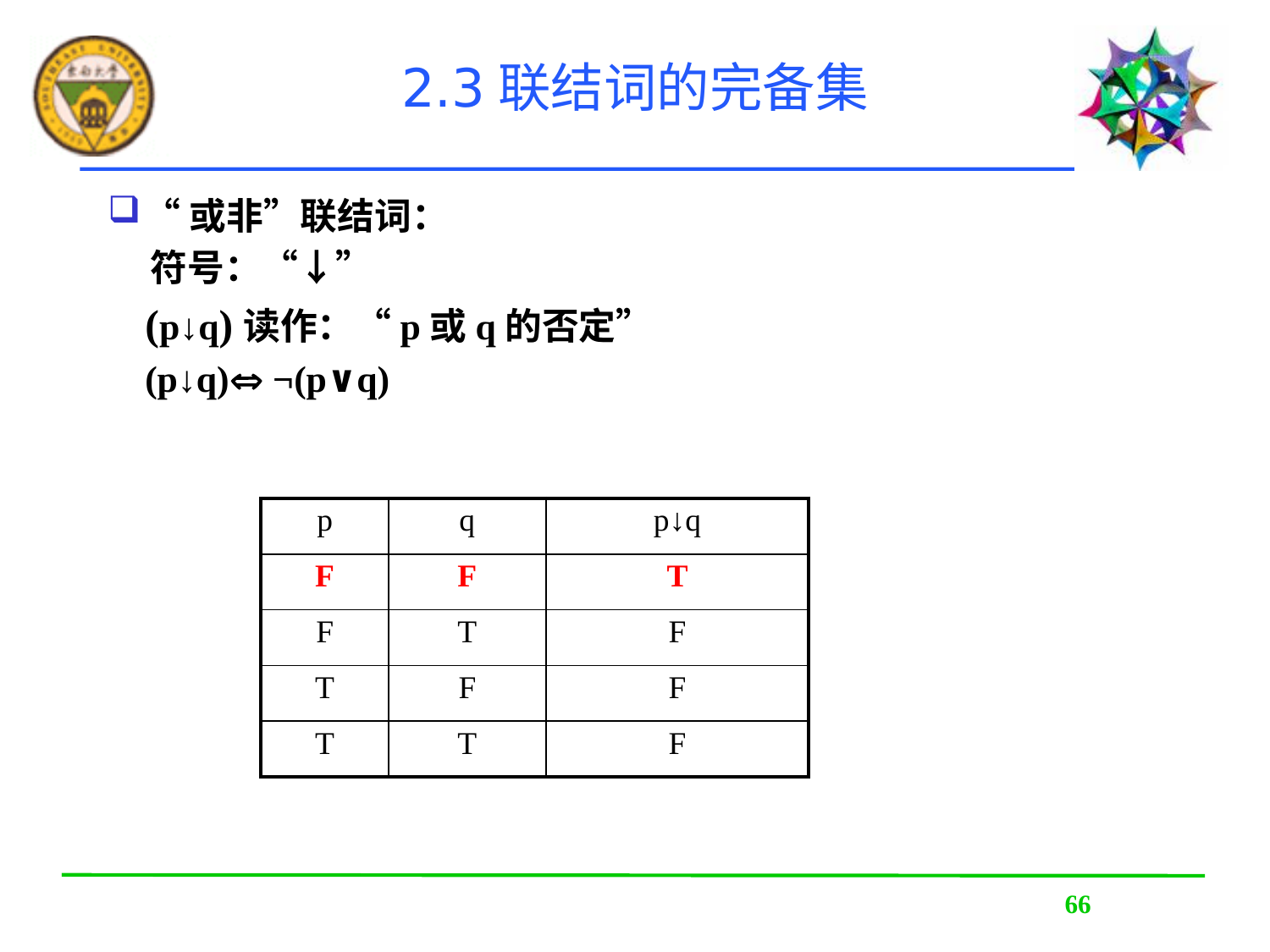

# 2.3联结词的完备集
“或非”联结词：
    符号：“↓”
    (p↓q)读作：“p或q的否定”
    (p↓q)⇔ ¬(p∨q)
| p | q | p↓q |
| --- | --- | --- |
| F | F | T |
| F | T | F |
| T | F | F |
| T | T | F |